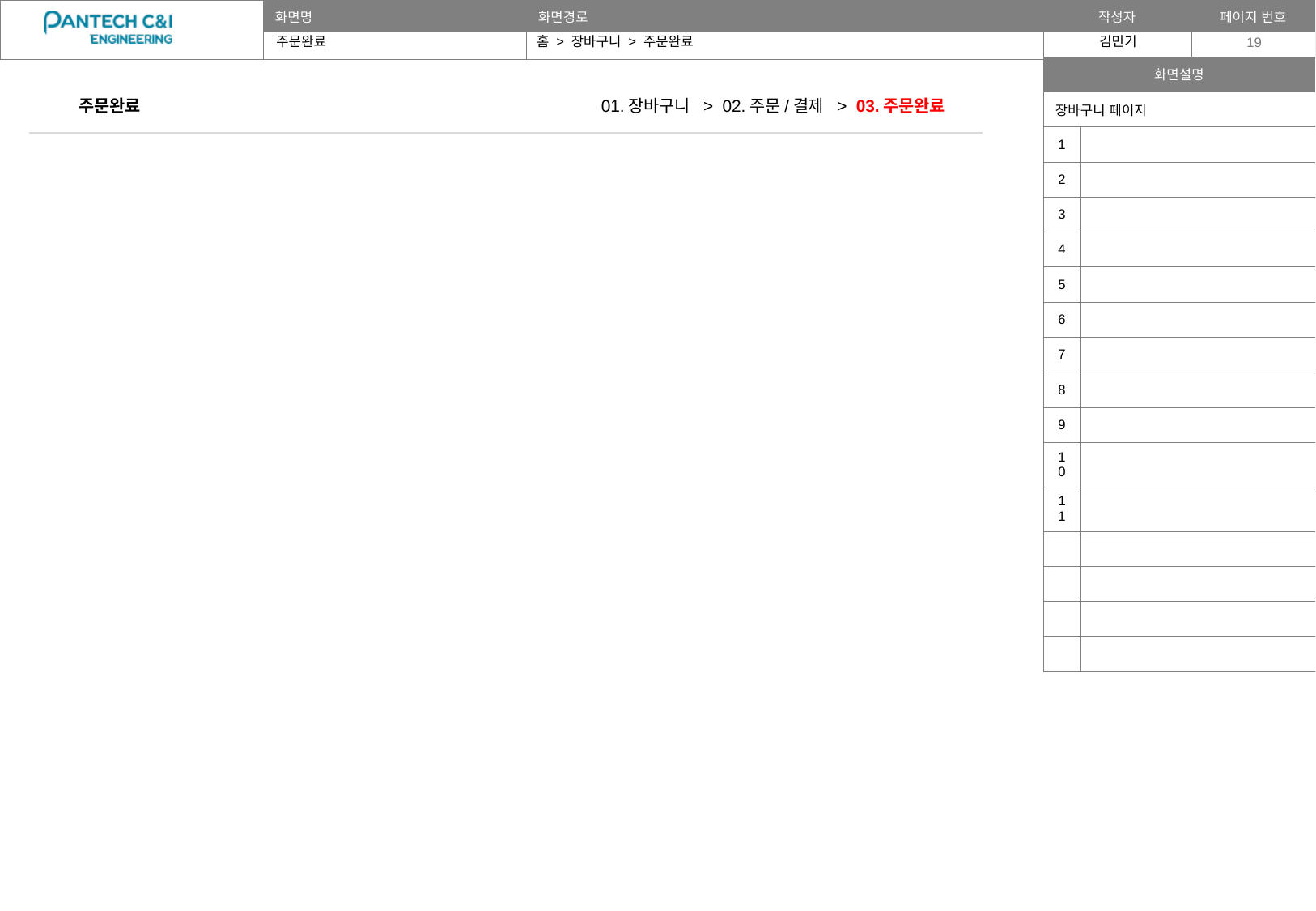

주문완료
홈 > 장바구니 > 주문완료
19
| 화면설명 |  |
| --- | --- |
| 장바구니 페이지 |  |
| 1 |  |
| 2 |  |
| 3 |  |
| 4 |  |
| 5 |  |
| 6 |  |
| 7 |  |
| 8 |  |
| 9 |  |
| 10 |  |
| 11 |  |
|  |  |
|  |  |
|  |  |
|  |  |
주문완료
01.장바구니  >  02.주문/결제  >  03.주문완료